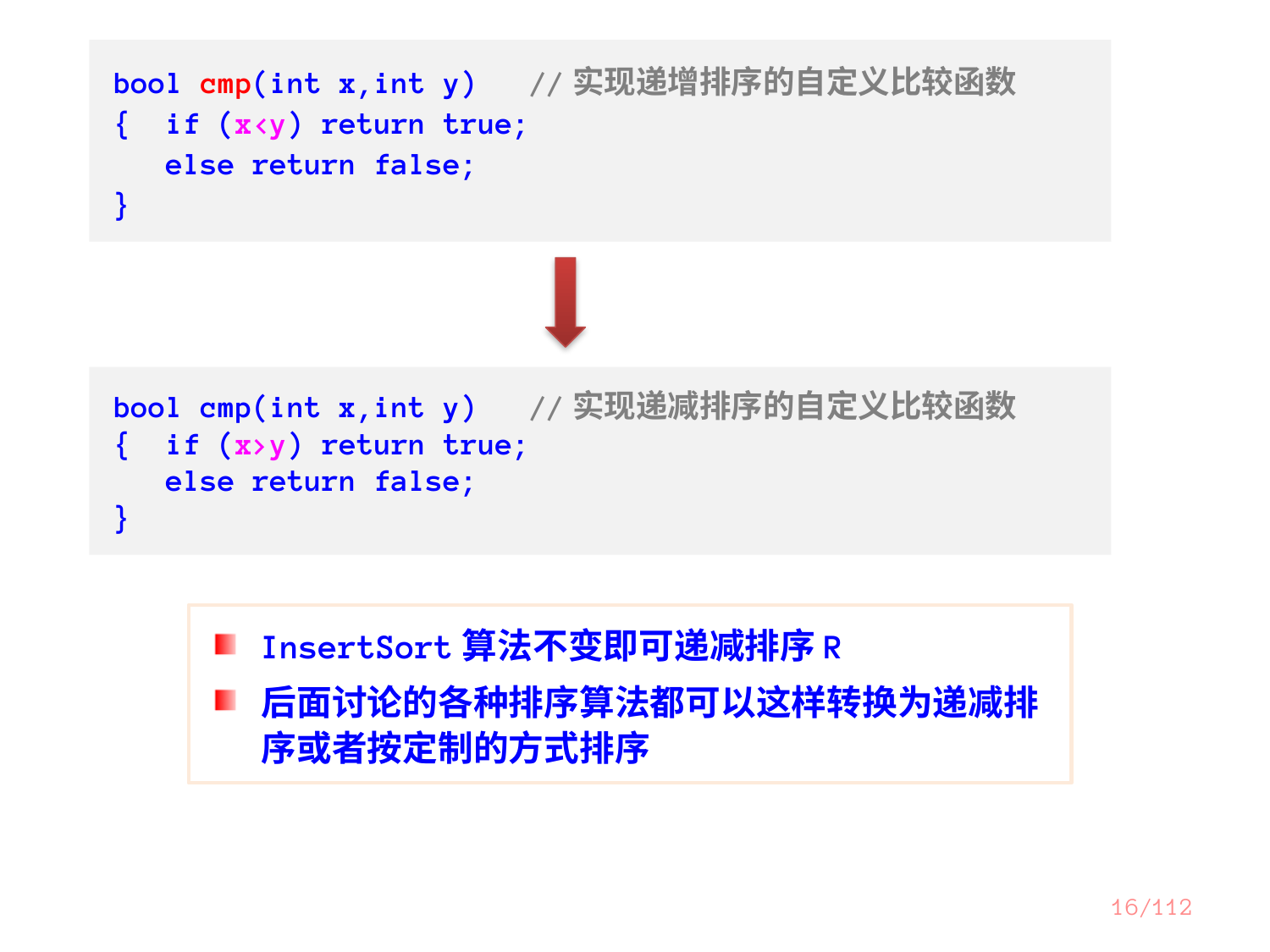

bool cmp(int x,int y)	  //实现递增排序的自定义比较函数
{  if (x<y) return true;
   else return false;
}

bool cmp(int x,int y)	  //实现递减排序的自定义比较函数
{  if (x>y) return true;
   else return false;
}
InsertSort算法不变即可递减排序R
后面讨论的各种排序算法都可以这样转换为递减排序或者按定制的方式排序
16/112